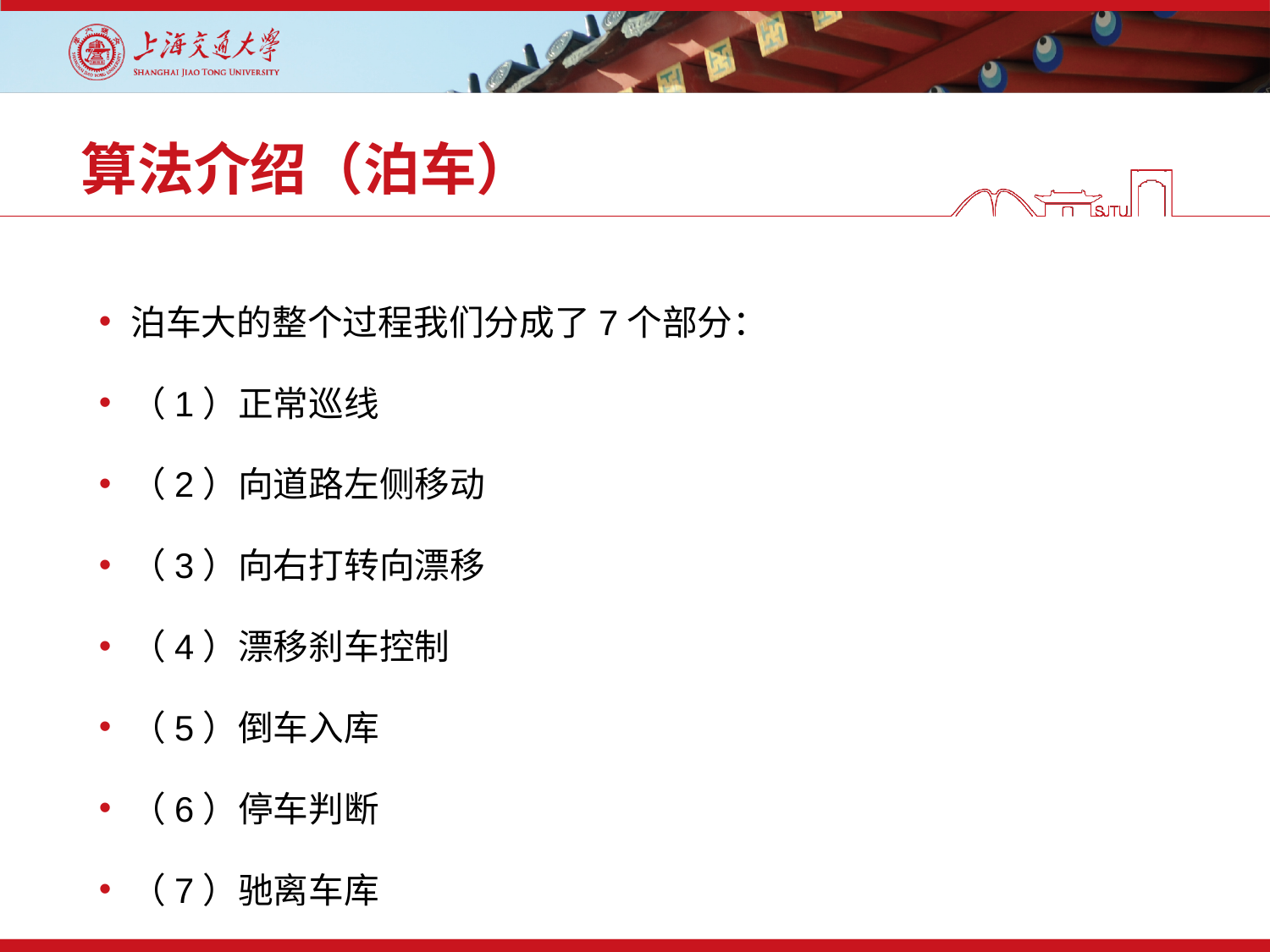

# 算法介绍（泊车）

泊车大的整个过程我们分成了7个部分：
（1）正常巡线
（2）向道路左侧移动
（3）向右打转向漂移
（4）漂移刹车控制
（5）倒车入库
（6）停车判断
（7）驰离车库